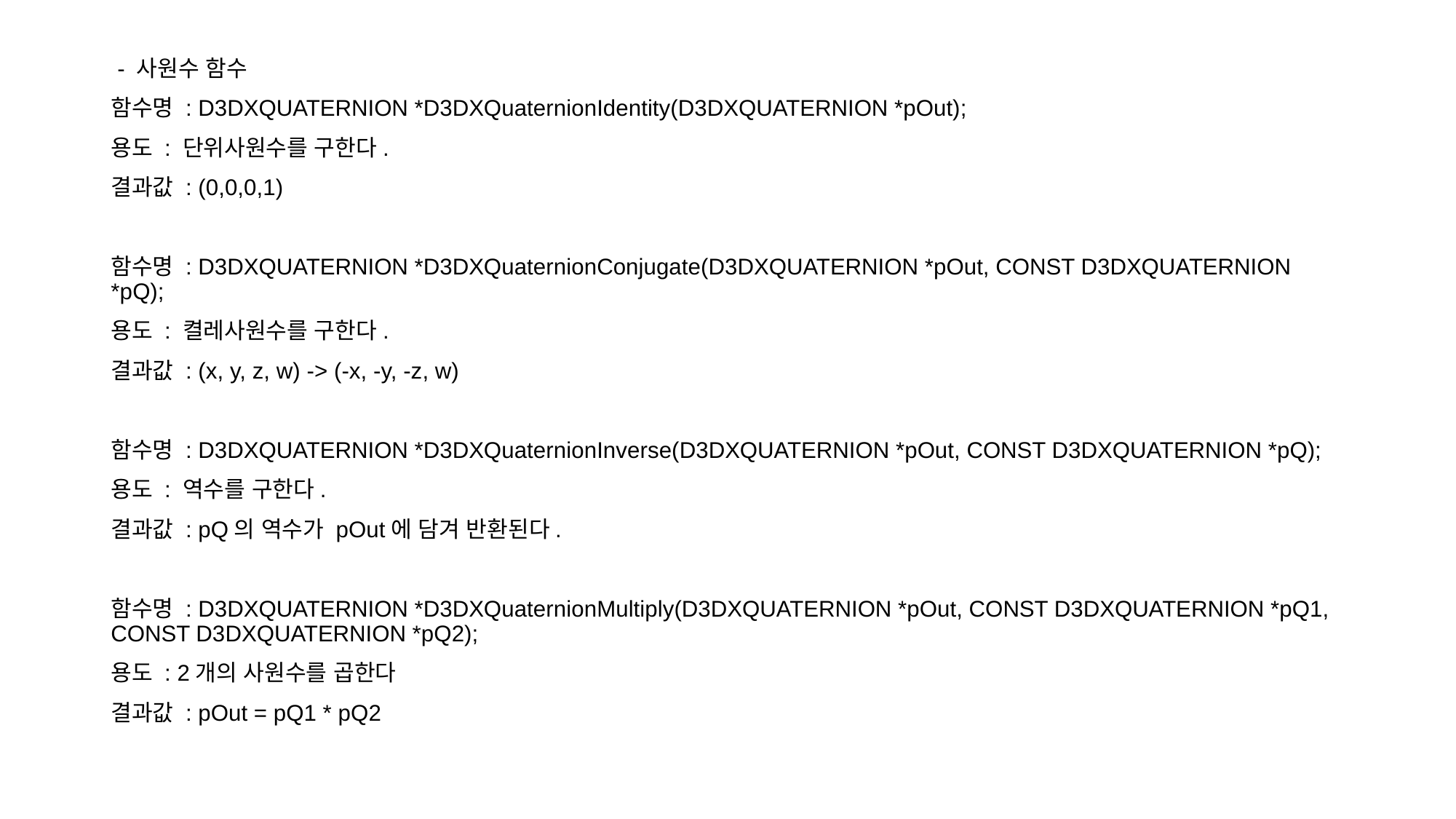

- 사원수 함수
함수명 : D3DXQUATERNION *D3DXQuaternionIdentity(D3DXQUATERNION *pOut);
용도 : 단위사원수를 구한다.
결과값 : (0,0,0,1)

함수명 : D3DXQUATERNION *D3DXQuaternionConjugate(D3DXQUATERNION *pOut, CONST D3DXQUATERNION *pQ);
용도 : 켤레사원수를 구한다.
결과값 : (x, y, z, w) -> (-x, -y, -z, w)

함수명 : D3DXQUATERNION *D3DXQuaternionInverse(D3DXQUATERNION *pOut, CONST D3DXQUATERNION *pQ);
용도 : 역수를 구한다.
결과값 : pQ의 역수가 pOut에 담겨 반환된다.

함수명 : D3DXQUATERNION *D3DXQuaternionMultiply(D3DXQUATERNION *pOut, CONST D3DXQUATERNION *pQ1, CONST D3DXQUATERNION *pQ2);
용도 : 2개의 사원수를 곱한다
결과값 : pOut = pQ1 * pQ2